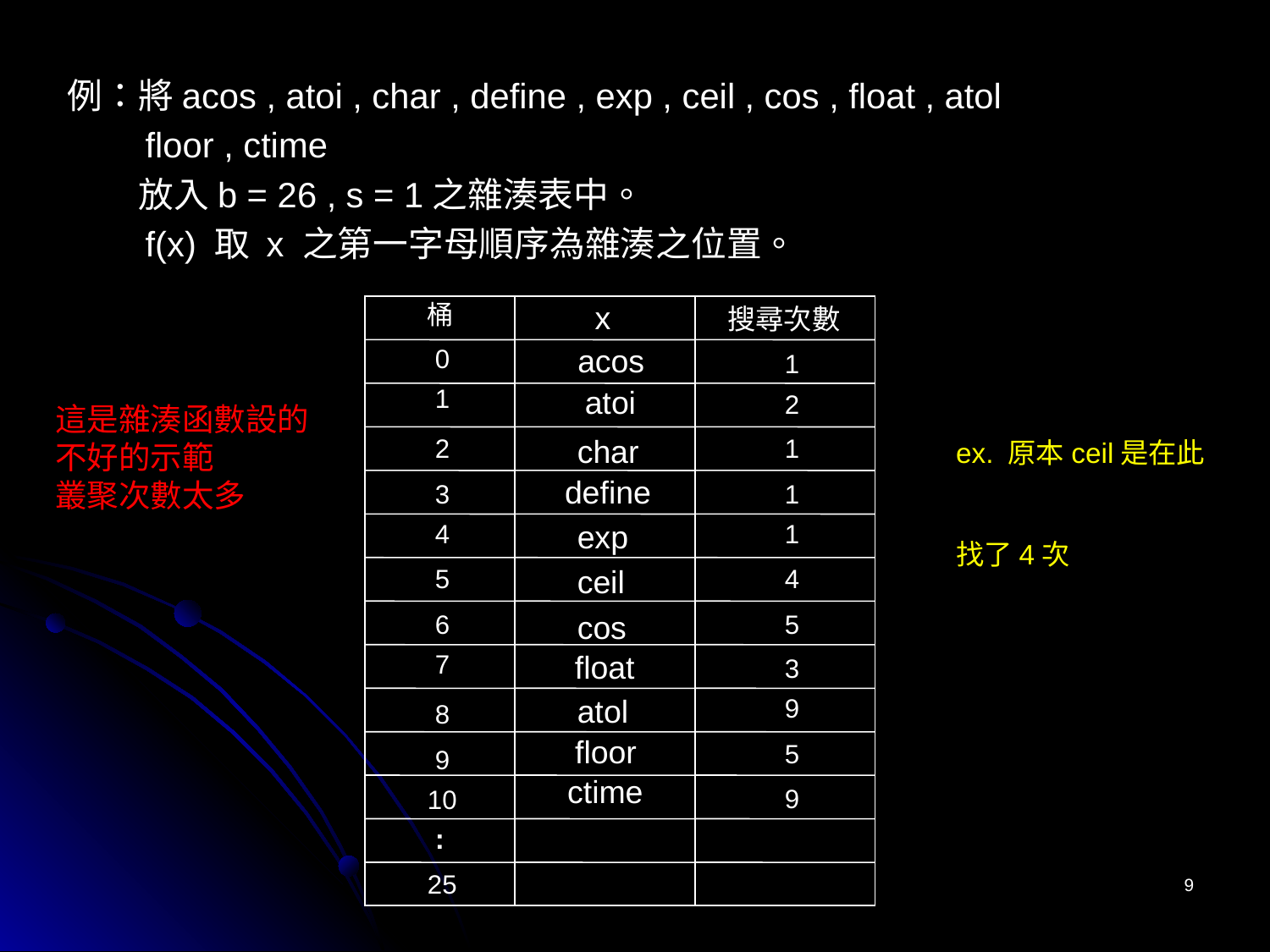

例：將acos , atoi , char , define , exp , ceil , cos , float , atol
        floor , ctime
        放入b = 26 , s = 1之雜湊表中。
        f(x) 取 x 之第一字母順序為雜湊之位置。

桶

0
1
2
3
4
5
6
7
8
9
10
:
25
x

acos
atoi
char
define
exp
ceil
cos
float
atol
floor
ctime
搜尋次數

1
2
1
1
1
4
5
3
9
5
9
這是雜湊函數設的
不好的示範
叢聚次數太多
ex. 原本ceil是在此

找了4次
9